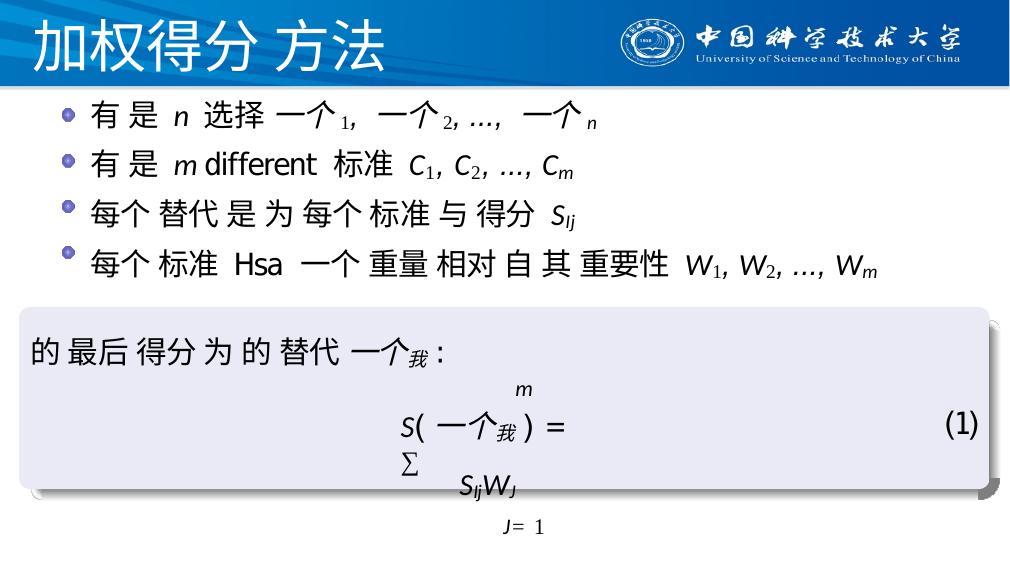

# 加权得分 方法
有 是 n 选择 一个1, 一个2, ..., 一个n
有 是 m diﬀerent 标准 C1, C2, ..., Cm
每个 替代 是 为 每个 标准 与 得分 SIj
每个 标准 Hsa 一个 重量 相对 自 其 重要性 W1, W2, ..., Wm

的 最后 得分 为 的 替代 一个我:

m
S(一个我) = ∑ SIjWJ
J= 1
(1)